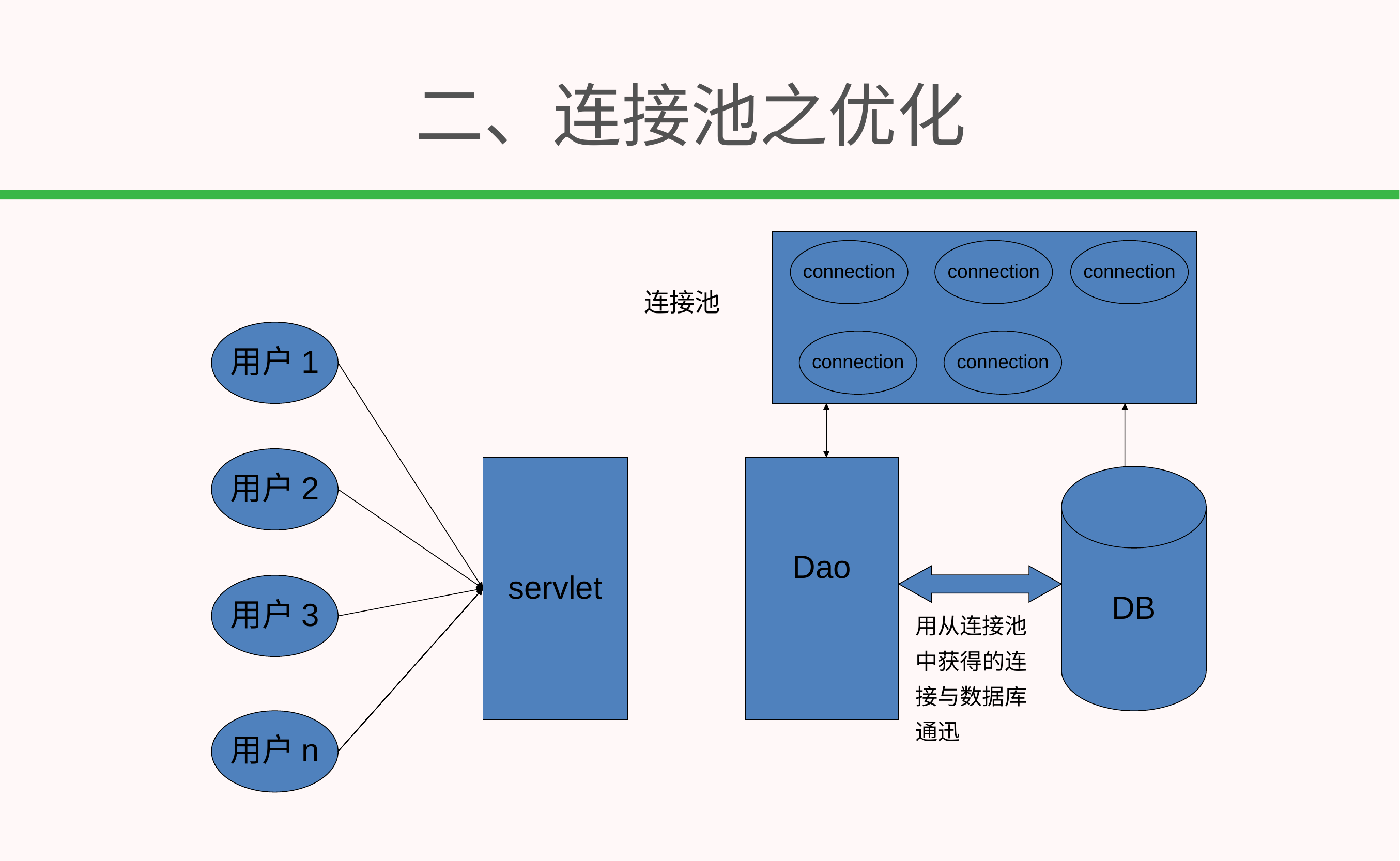

# 二、连接池之优化

connection
connection
connection
连接池
用户1
connection
connection

用户2
servlet
Dao

DB

用户3
用从连接池
中获得的连
接与数据库
通迅
用户n